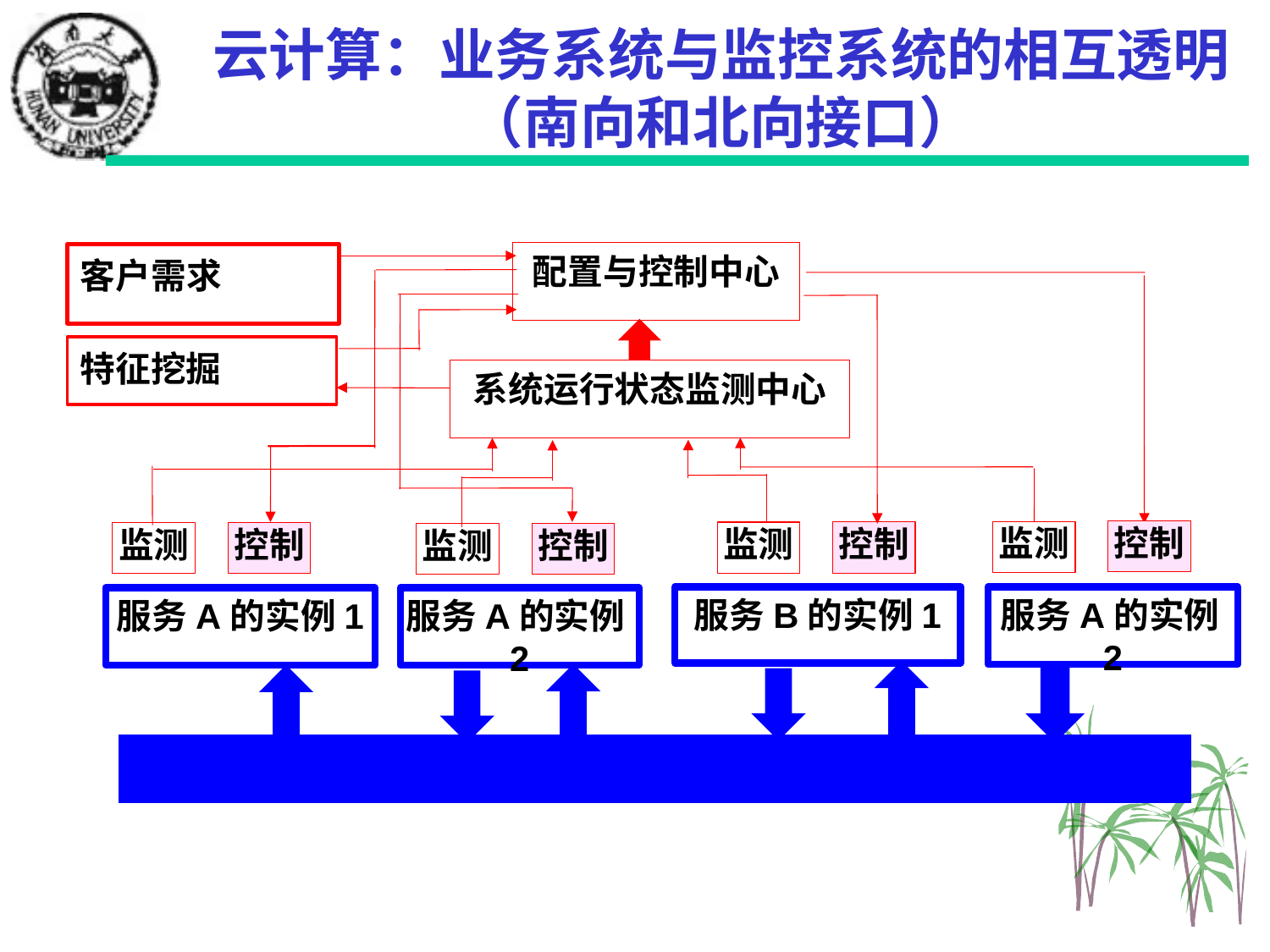

# 云计算：业务系统与监控系统的相互透明（南向和北向接口）
配置与控制中心
客户需求

特征挖掘
系统运行状态监测中心
系统运行监测中心

控制
监测
控制
监测
控制
监测
控制
监测
服务B的实例1
服务A的实例2
服务A的实例1
服务A的实例2